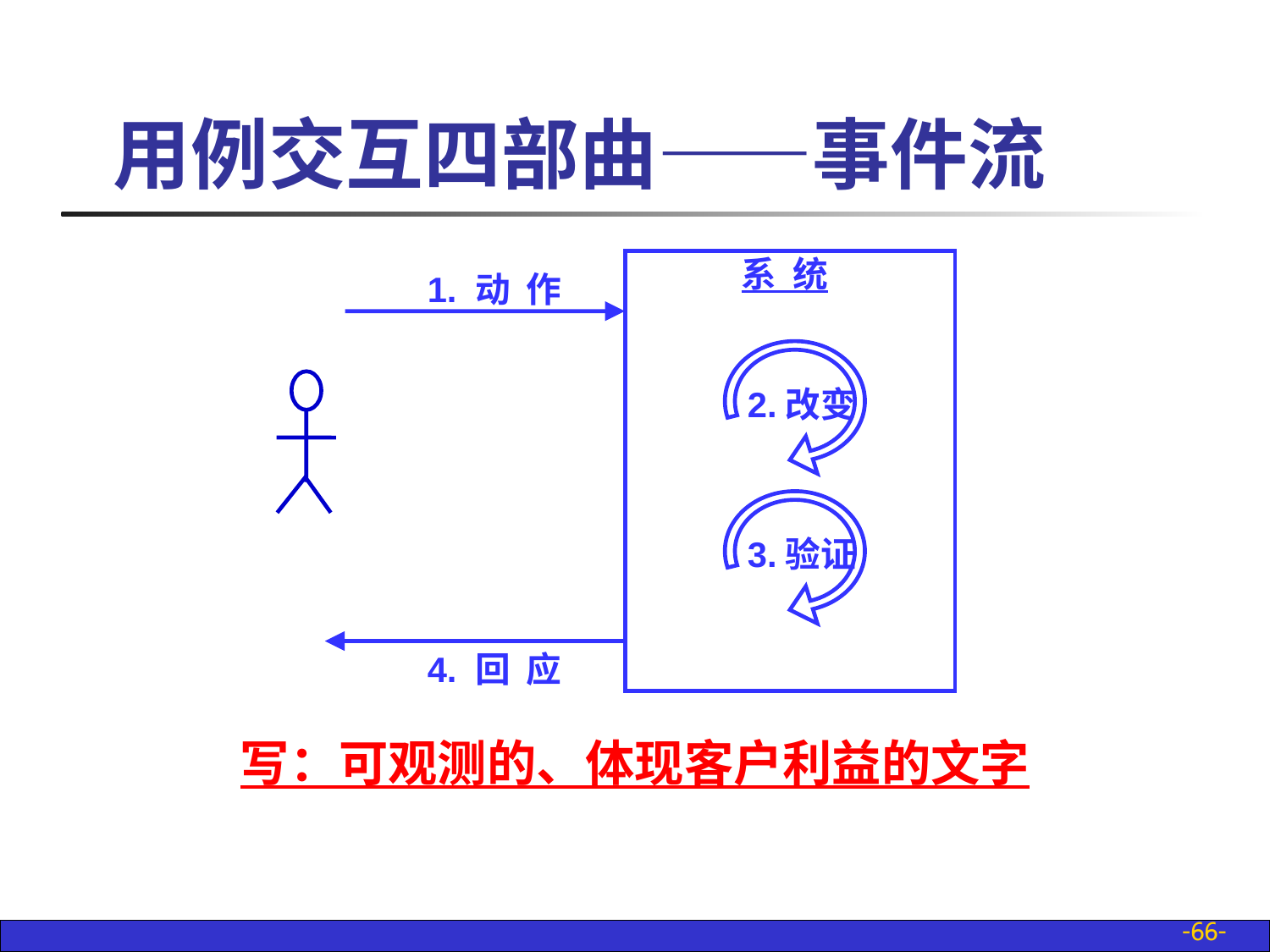

# 用例交互四部曲——事件流
系  统

1. 动  作

2.改变

3.验证

4. 回  应
写：可观测的、体现客户利益的文字
-66-